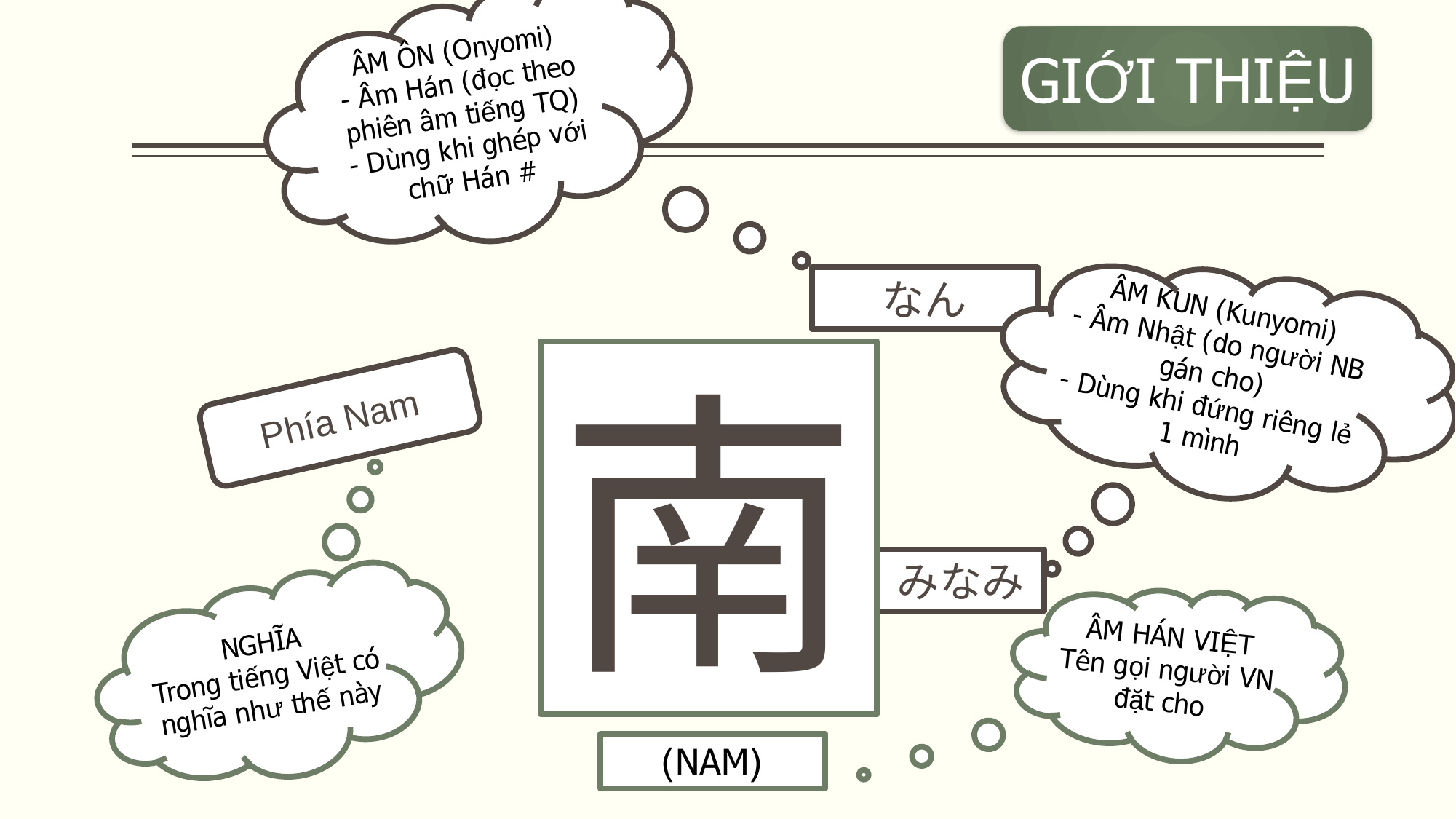

ÂM ÔN (Onyomi)
- Âm Hán (đọc theo phiên âm tiếng TQ)
- Dùng khi ghép với chữ Hán #
GIỚI THIỆU
なん
ÂM KUN (Kunyomi)
- Âm Nhật (do người NB gán cho)
- Dùng khi đứng riêng lẻ 1 mình
南
Phía Nam
みなみ
NGHĨA
Trong tiếng Việt có nghĩa như thế này
ÂM HÁN VIỆT
Tên gọi người VN đặt cho
(NAM)